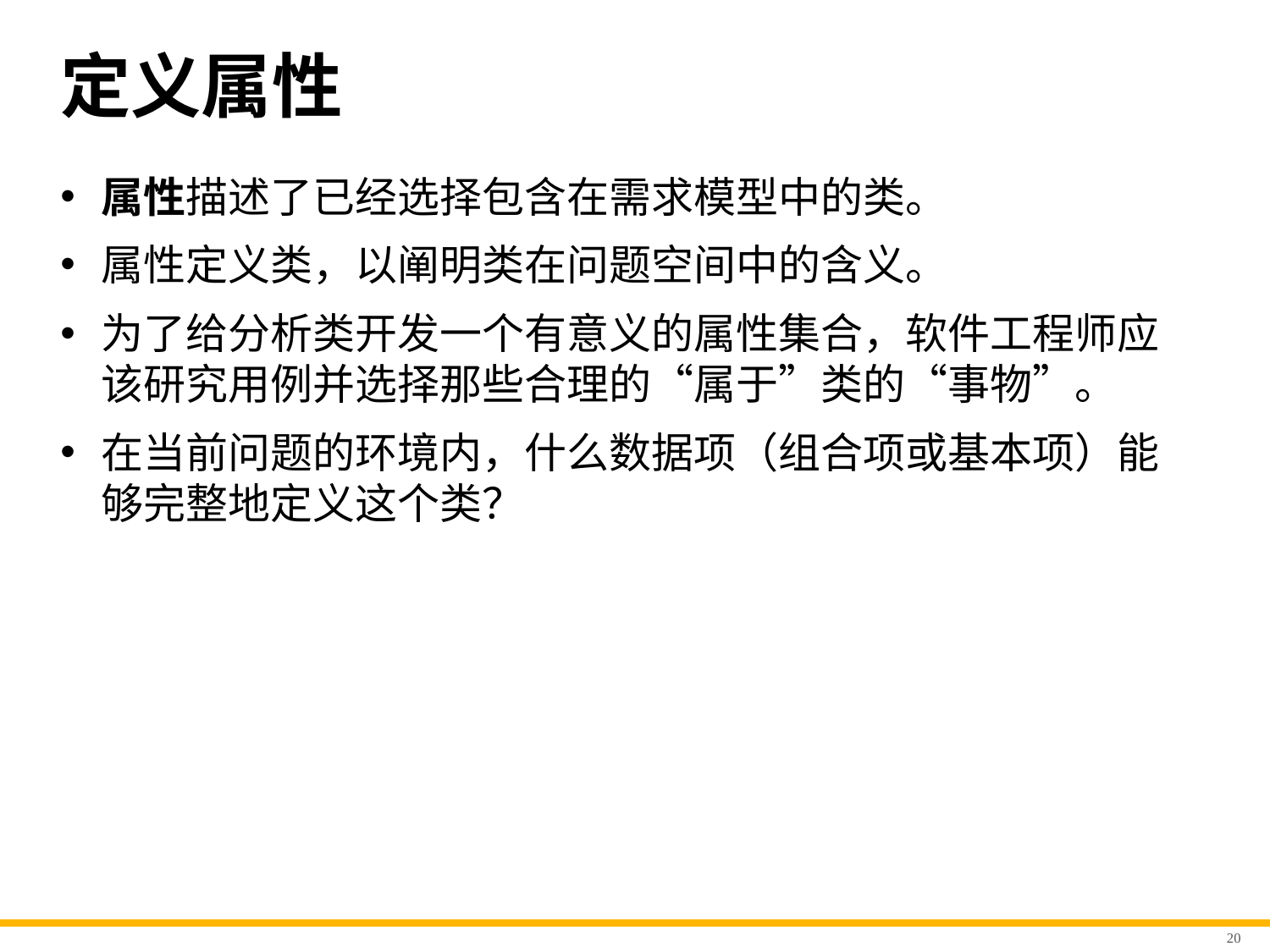

# 定义属性
属性描述了已经选择包含在需求模型中的类。
属性定义类，以阐明类在问题空间中的含义。
为了给分析类开发一个有意义的属性集合，软件工程师应该研究用例并选择那些合理的“属于”类的“事物”。
在当前问题的环境内，什么数据项（组合项或基本项）能够完整地定义这个类？
20